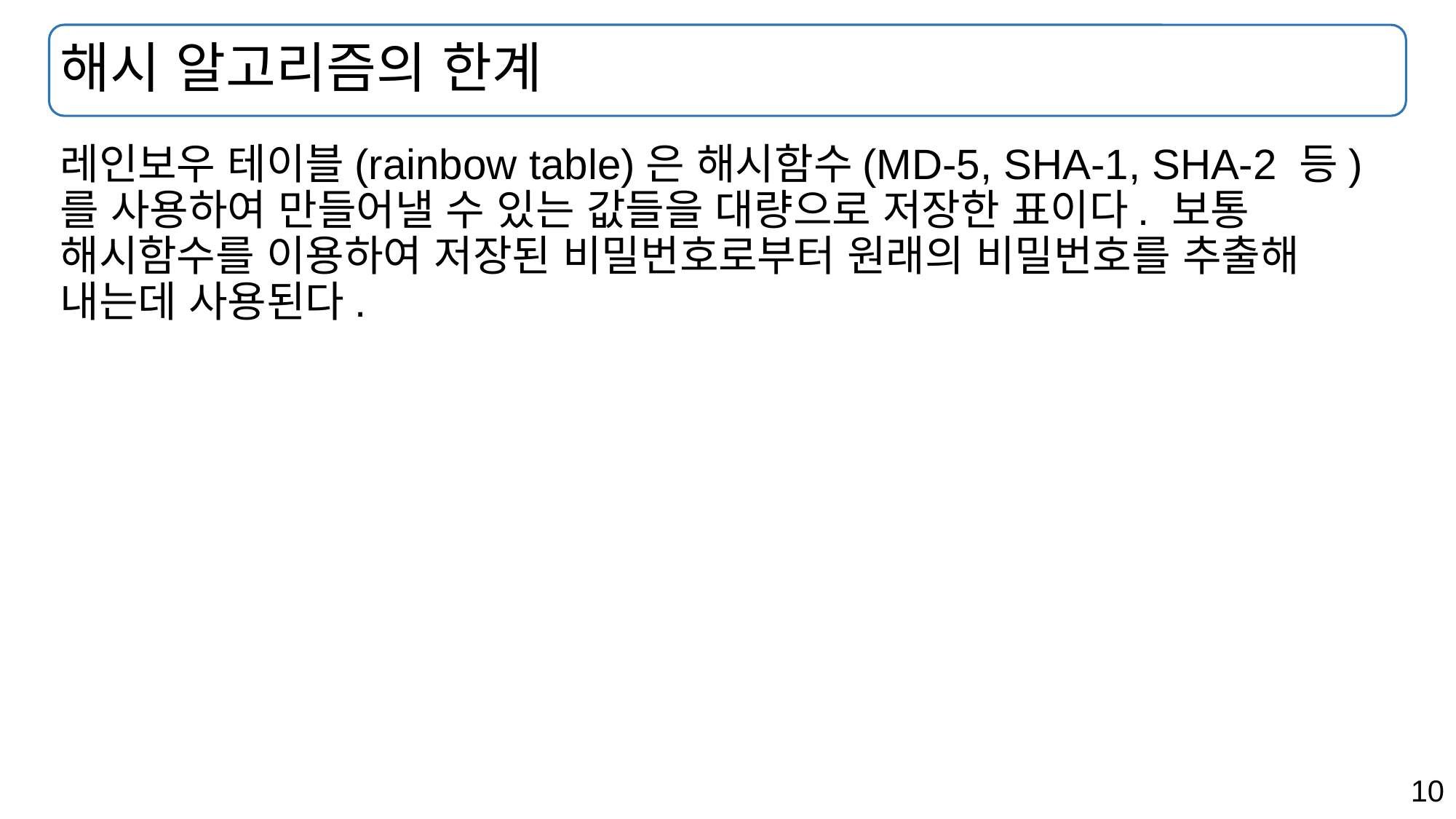

# 해시 알고리즘의 한계
레인보우 테이블(rainbow table)은 해시함수(MD-5, SHA-1, SHA-2 등)를 사용하여 만들어낼 수 있는 값들을 대량으로 저장한 표이다. 보통 해시함수를 이용하여 저장된 비밀번호로부터 원래의 비밀번호를 추출해 내는데 사용된다.